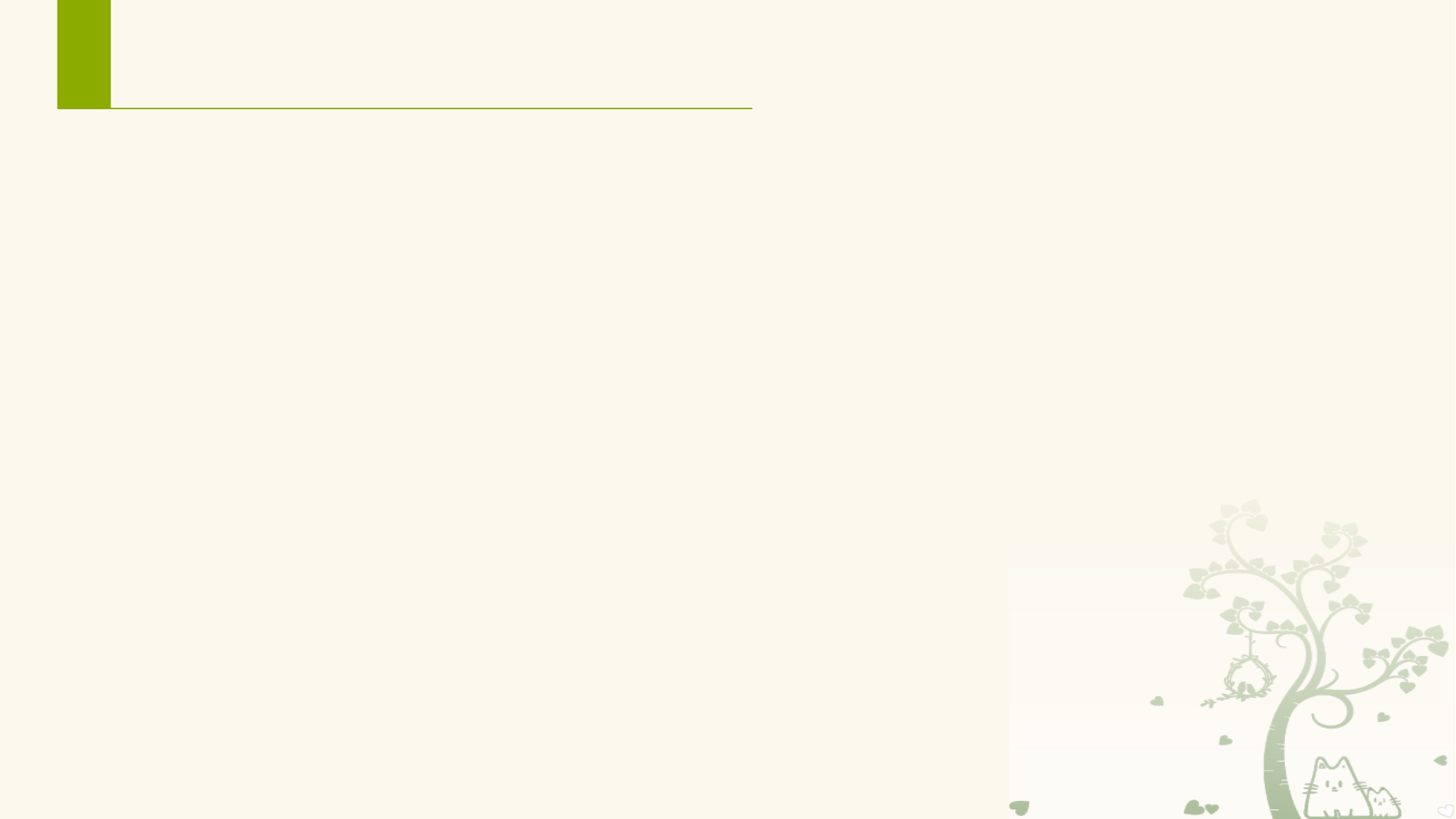

# 线程的状态和生命周期
一个线程从创建、启动到终止期间的任何时刻，总是处于下面五个状态中的某个状态。
创建状态
用new运算符创建一个Thread类或子类的实例对象，但此时还未对这个线程分配任何资源。
就绪状态
分配系统资源，由start()启动方法来完成。
运行状态
当可运行状态的线程被调度并获得CPU等资源。
阻塞状态
由于人为或系统的原因，线程必须停止运行，以后还可以恢复运行的状态称为阻塞状态。
终止状态
run()方法完成或调用stop()或destroy()方法，不能继续运行。